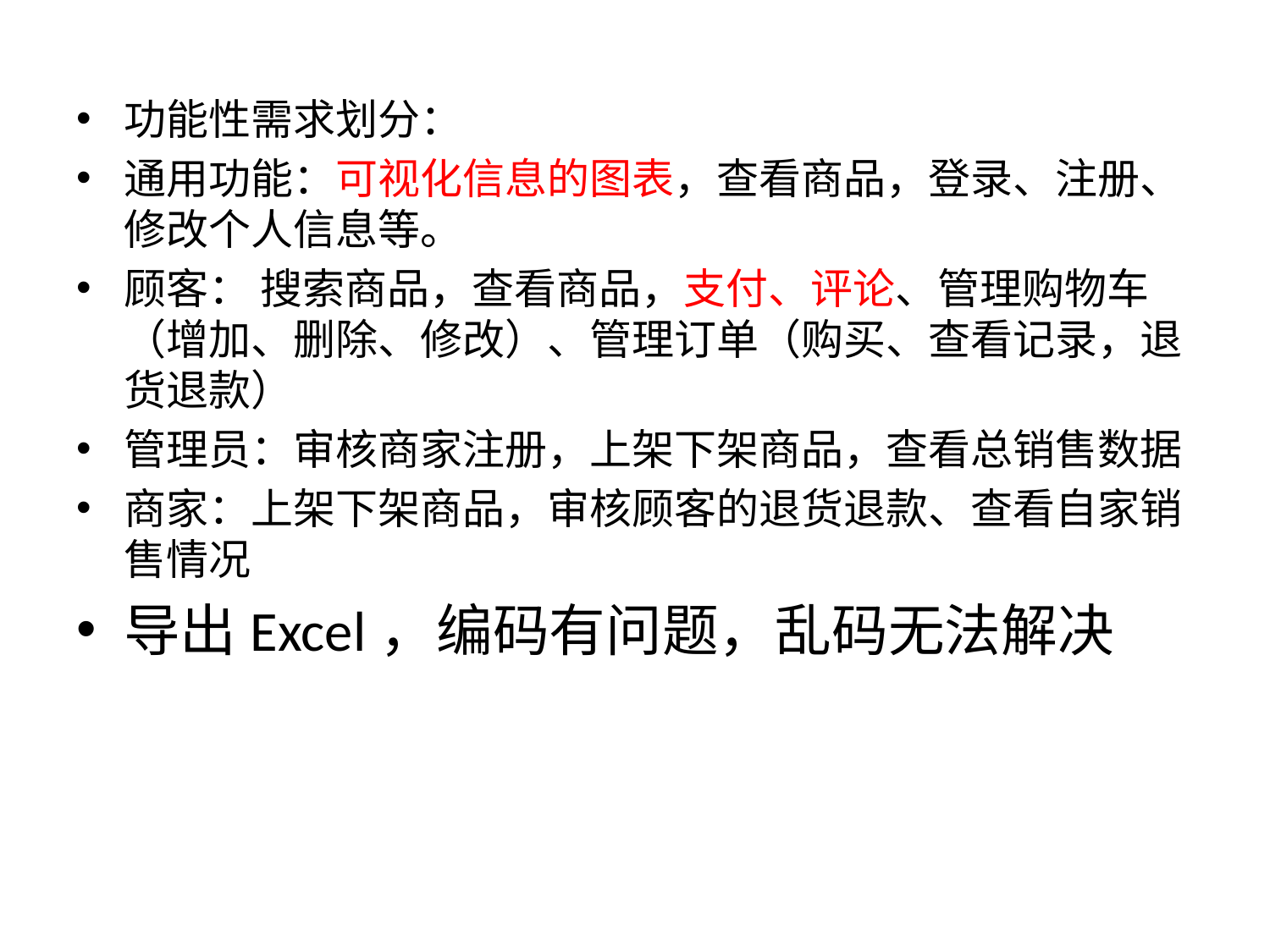

功能性需求划分：
通用功能：可视化信息的图表，查看商品，登录、注册、修改个人信息等。
顾客： 搜索商品，查看商品，支付、评论、管理购物车（增加、删除、修改）、管理订单（购买、查看记录，退货退款）
管理员：审核商家注册，上架下架商品，查看总销售数据
商家：上架下架商品，审核顾客的退货退款、查看自家销售情况
导出Excel，编码有问题，乱码无法解决